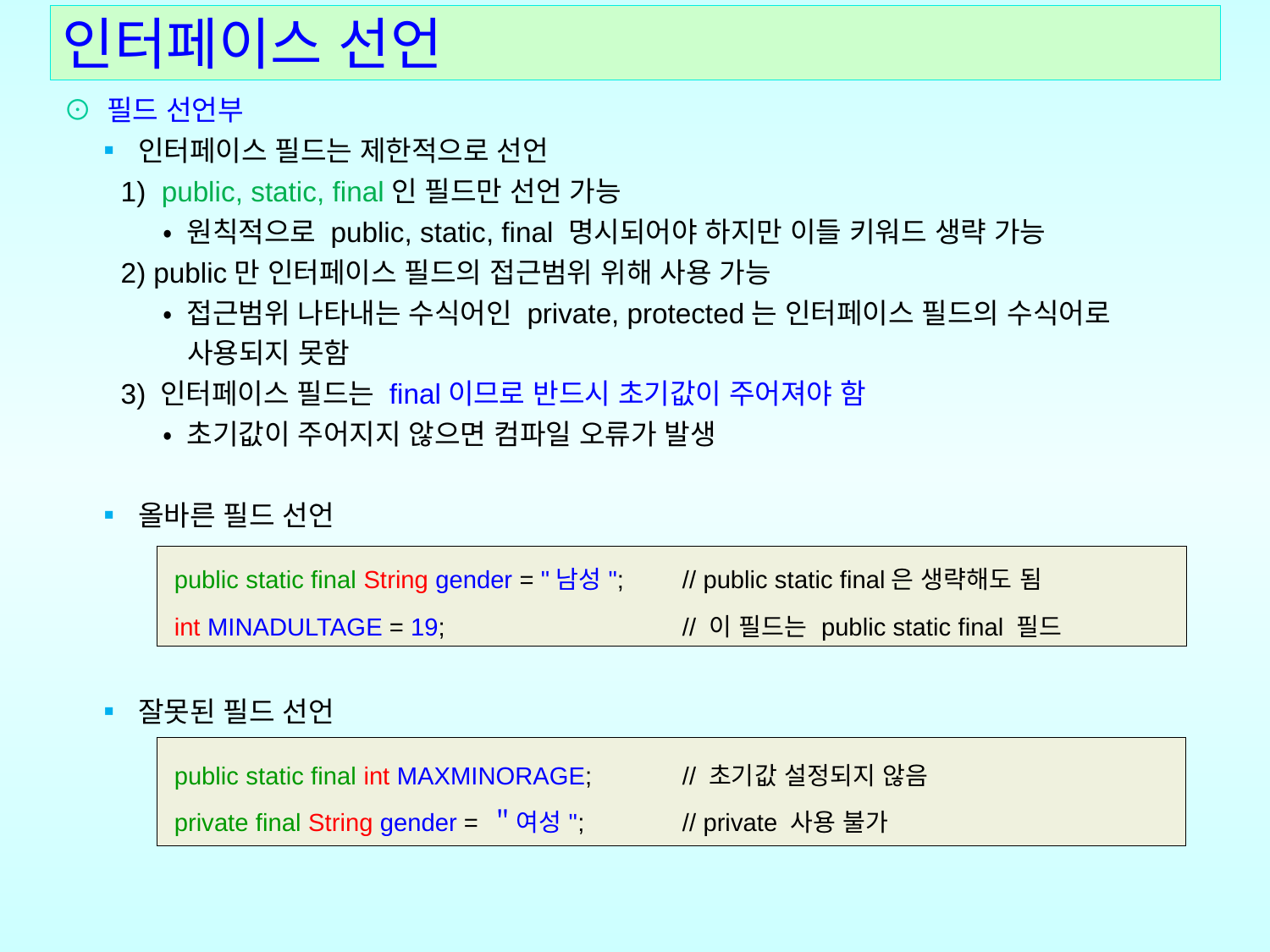

# 인터페이스 선언
⊙ 필드 선언부
    ▪ 인터페이스 필드는 제한적으로 선언
     1)  public, static, final인 필드만 선언 가능
     • 원칙적으로 public, static, final 명시되어야 하지만 이들 키워드 생략 가능
     2) public만 인터페이스 필드의 접근범위 위해 사용 가능
     • 접근범위 나타내는 수식어인 private, protected는 인터페이스 필드의 수식어로
       사용되지 못함
     3) 인터페이스 필드는 final이므로 반드시 초기값이 주어져야 함
     • 초기값이 주어지지 않으면 컴파일 오류가 발생

    ▪ 올바른 필드 선언

    ▪ 잘못된 필드 선언
| public static final String gender = "남성"; // public static final은 생략해도 됨 int MINADULTAGE = 19; // 이 필드는 public static final 필드 |
| --- |
| public static final int MAXMINORAGE; // 초기값 설정되지 않음 private final String gender = ＂여성"; // private 사용 불가 |
| --- |